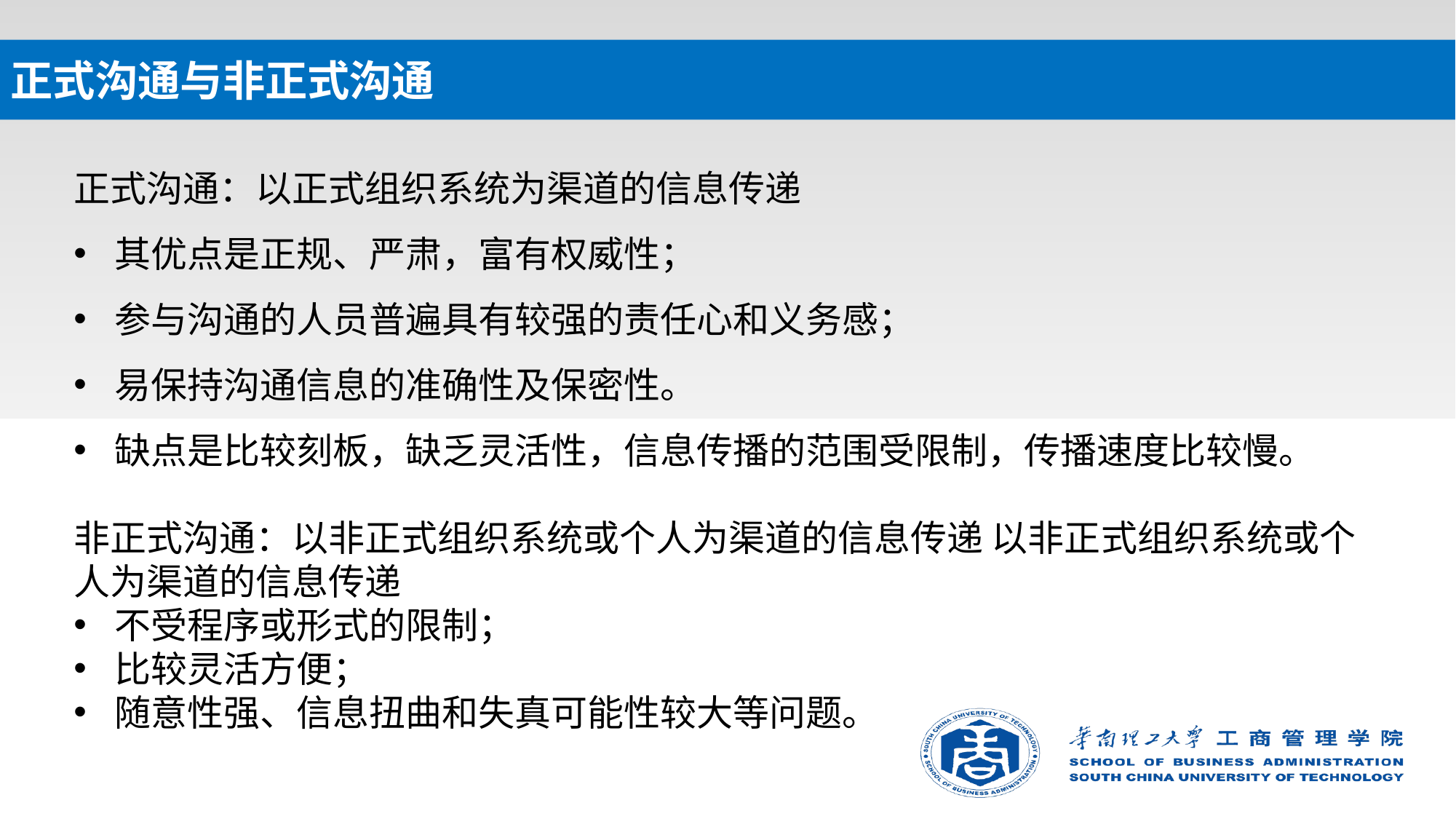

# 正式沟通与非正式沟通
正式沟通：以正式组织系统为渠道的信息传递
其优点是正规、严肃，富有权威性；
参与沟通的人员普遍具有较强的责任心和义务感；
易保持沟通信息的准确性及保密性。
缺点是比较刻板，缺乏灵活性，信息传播的范围受限制，传播速度比较慢。

非正式沟通：以非正式组织系统或个人为渠道的信息传递 以非正式组织系统或个人为渠道的信息传递
不受程序或形式的限制；
比较灵活方便；
随意性强、信息扭曲和失真可能性较大等问题。